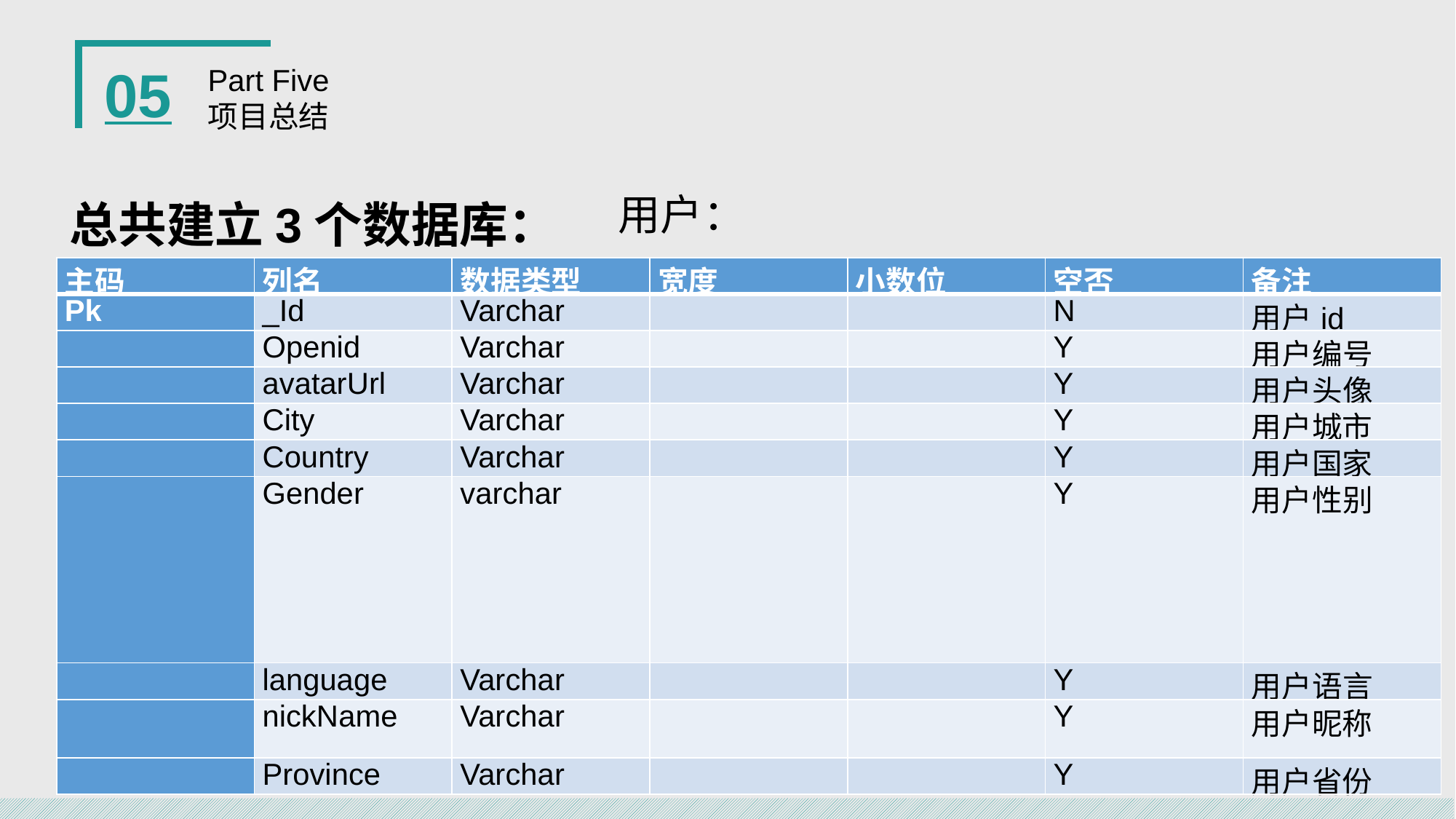

05
Part Five
项目总结
用户：
总共建立3个数据库：

| 主码 | 列名 | 数据类型 | 宽度 | 小数位 | 空否 | 备注 |
| --- | --- | --- | --- | --- | --- | --- |
| Pk | \_Id | Varchar |  |  | N | 用户id |
|  | Openid | Varchar |  |  | Y | 用户编号 |
|  | avatarUrl | Varchar |  |  | Y | 用户头像 |
|  | City | Varchar |  |  | Y | 用户城市 |
|  | Country | Varchar |  |  | Y | 用户国家 |
|  | Gender | varchar |  |  | Y | 用户性别 |
|  | language | Varchar |  |  | Y | 用户语言 |
|  | nickName | Varchar |  |  | Y | 用户昵称 |
|  | Province | Varchar |  |  | Y | 用户省份 |